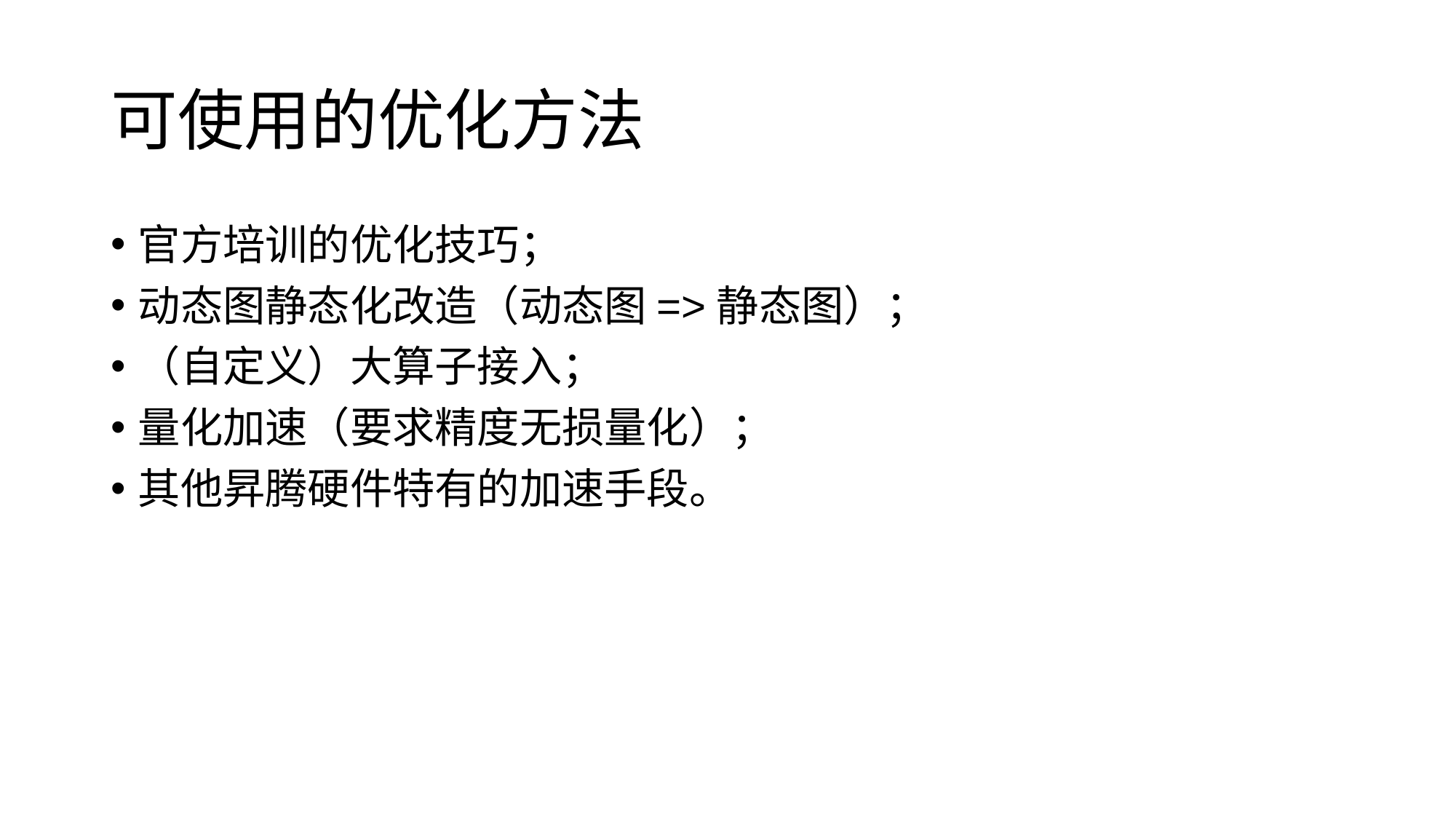

# 可使用的优化方法
官方培训的优化技巧；
动态图静态化改造（动态图=>静态图）；
（自定义）大算子接入；
量化加速（要求精度无损量化）；
其他昇腾硬件特有的加速手段。